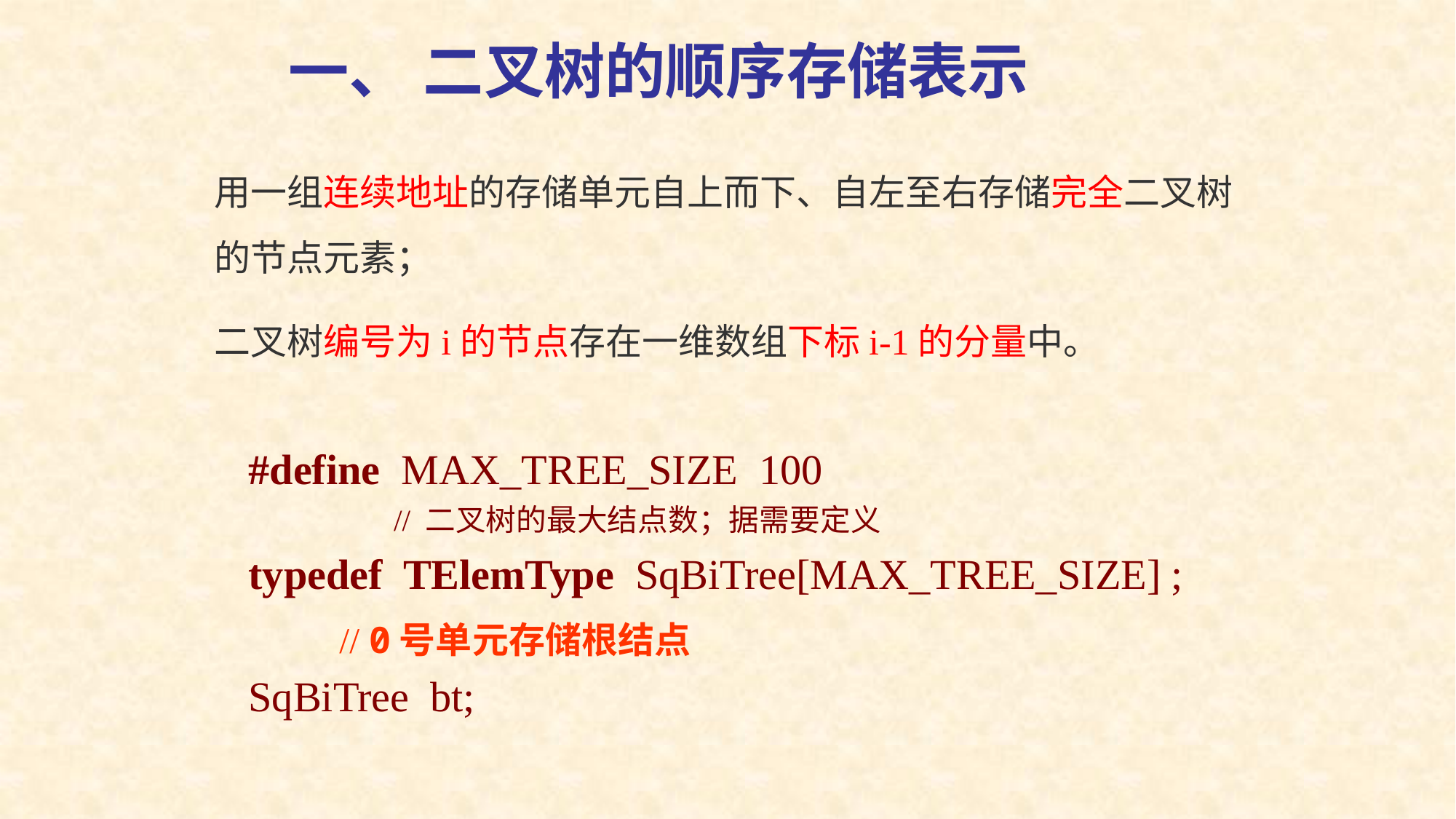

一、 二叉树的顺序存储表示
用一组连续地址的存储单元自上而下、自左至右存储完全二叉树的节点元素；
二叉树编号为i的节点存在一维数组下标i-1的分量中。
#define  MAX_TREE_SIZE  100
                   // 二叉树的最大结点数；据需要定义
typedef  TElemType  SqBiTree[MAX_TREE_SIZE] ;

SqBiTree  bt;
// 0号单元存储根结点